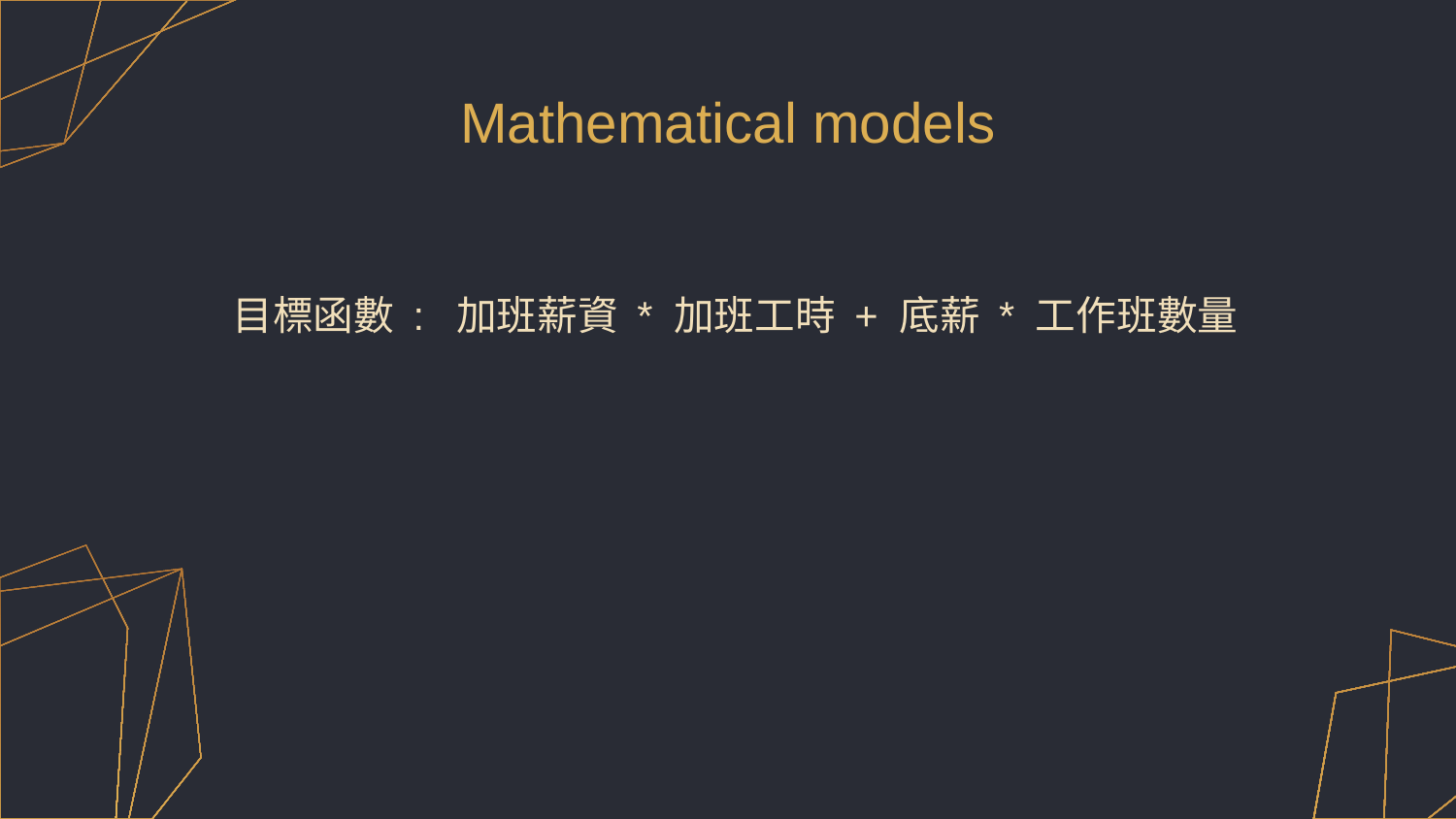

# Mathematical models
目標函數 :  加班薪資 * 加班工時 + 底薪 * 工作班數量